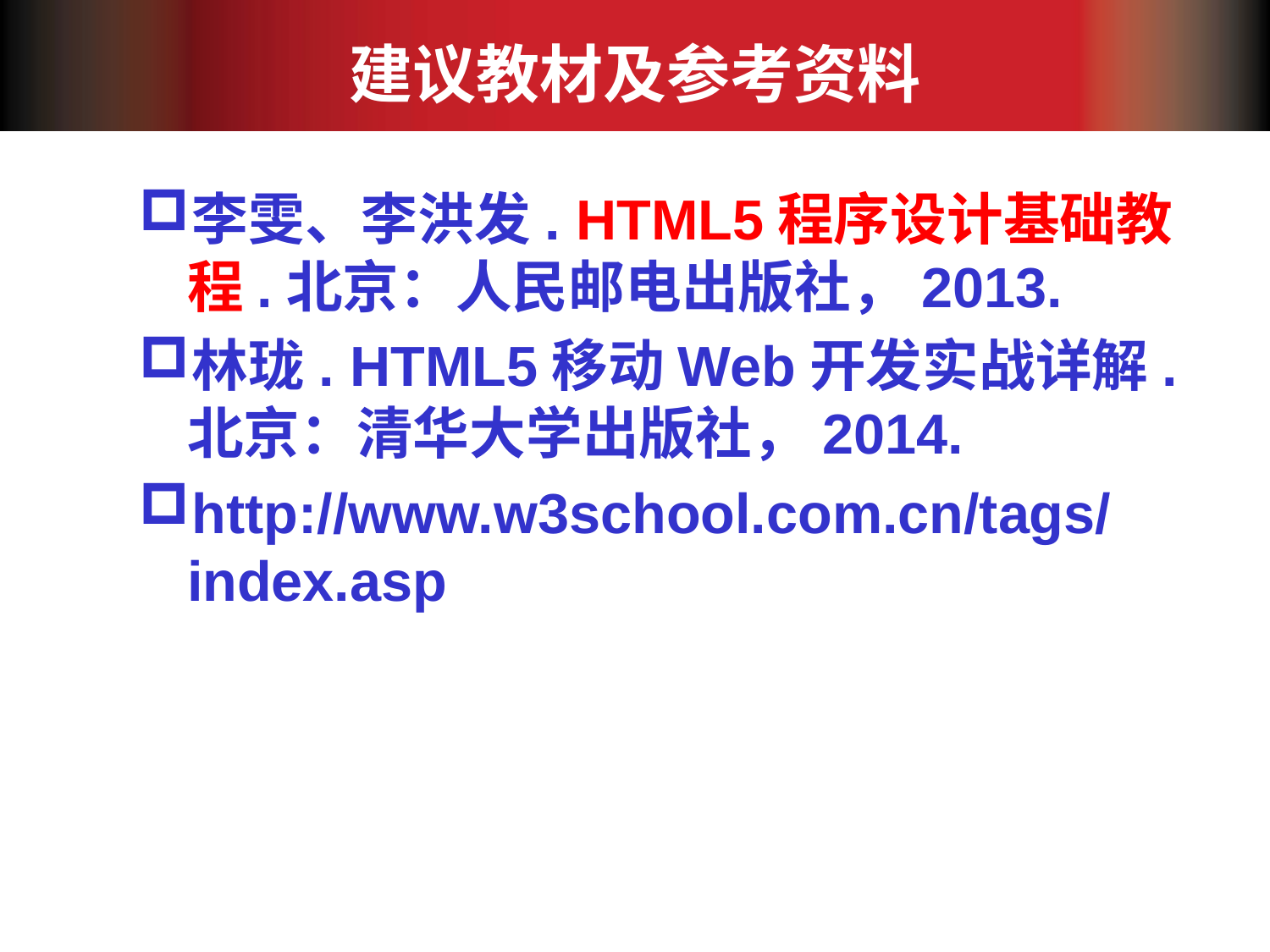

# 建议教材及参考资料
李雯、李洪发. HTML5程序设计基础教程.北京：人民邮电出版社，2013.
林珑. HTML5移动Web开发实战详解.北京：清华大学出版社，2014.
http://www.w3school.com.cn/tags/index.asp